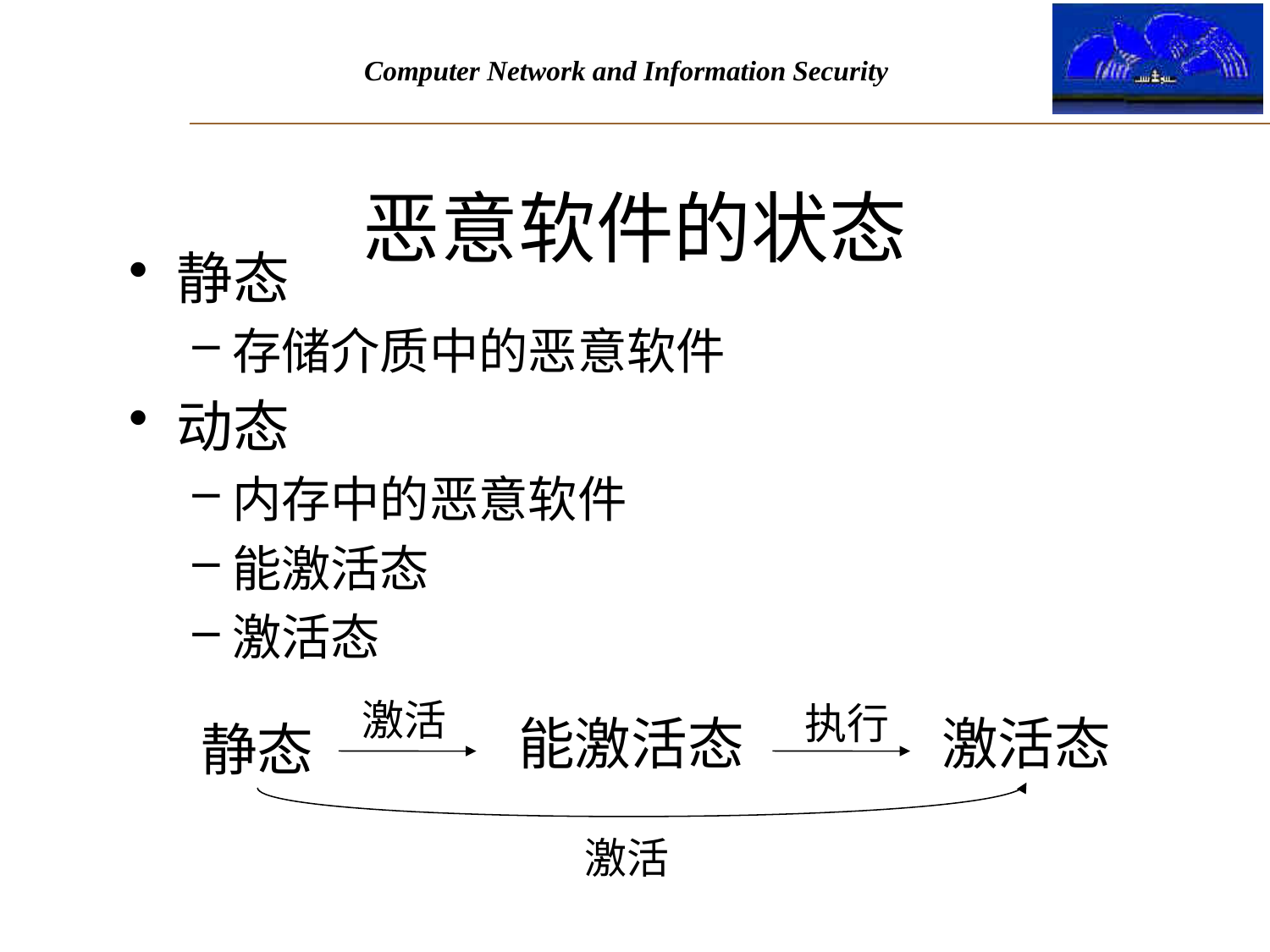

# 恶意软件的状态
静态
存储介质中的恶意软件
动态
内存中的恶意软件
能激活态
激活态
激活
执行
能激活态
激活态
静态

激活